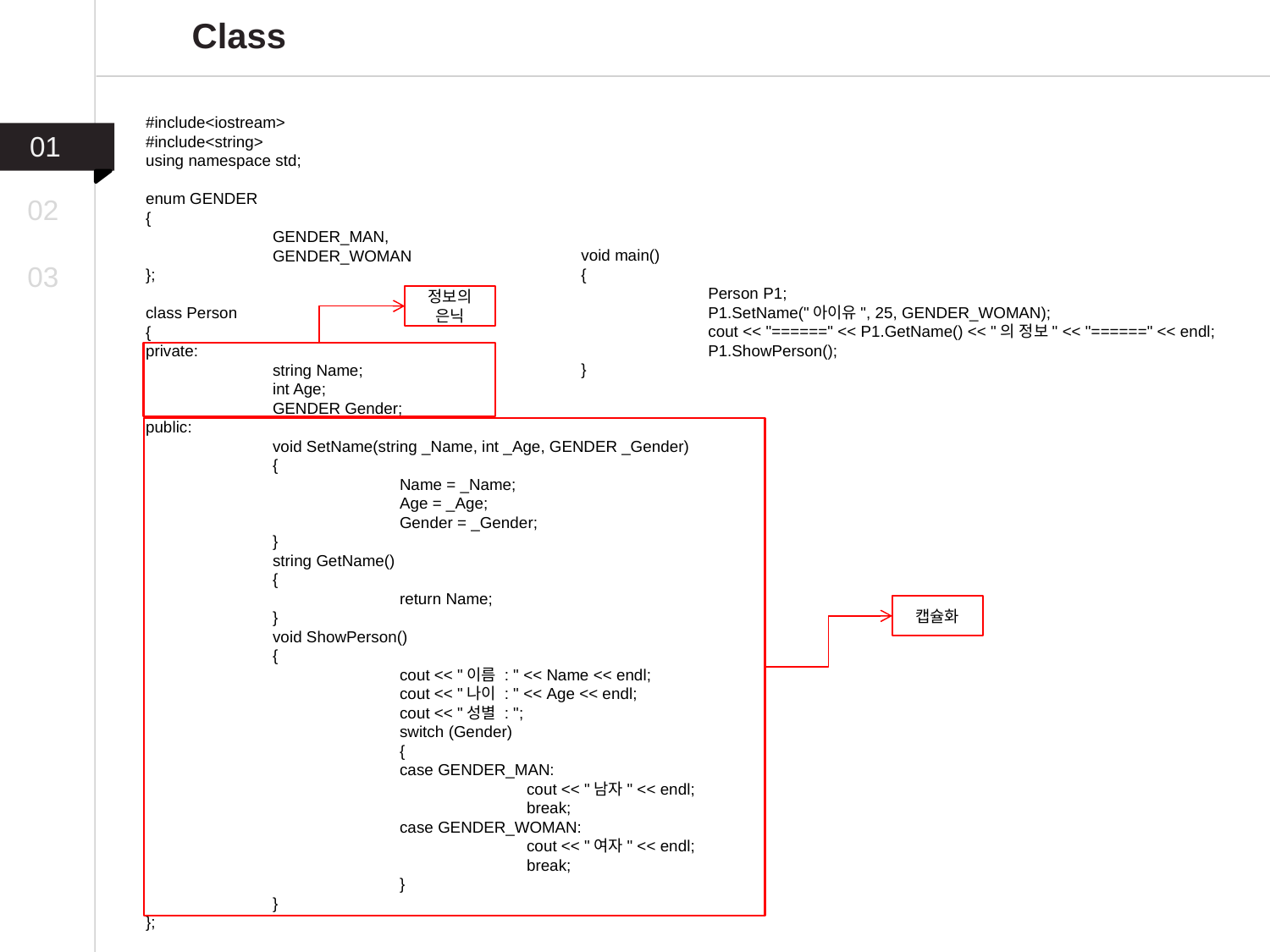

Class
#include<iostream>
#include<string>
using namespace std;

enum GENDER
{
	GENDER_MAN,
	GENDER_WOMAN
};

class Person
{
private:
	string Name;
	int Age;
	GENDER Gender;
public:
	void SetName(string _Name, int _Age, GENDER _Gender)
	{
		Name = _Name;
		Age = _Age;
		Gender = _Gender;
	}
	string GetName()
	{
		return Name;
	}
	void ShowPerson()
	{
		cout << "이름 : " << Name << endl;
		cout << "나이 : " << Age << endl;
		cout << "성별 : ";
		switch (Gender)
		{
		case GENDER_MAN:
			cout << "남자" << endl;
			break;
		case GENDER_WOMAN:
			cout << "여자" << endl;
			break;
		}
	}
};
01

02
void main()
{
	Person P1;
	P1.SetName("아이유", 25, GENDER_WOMAN);
	cout << "======" << P1.GetName() << "의 정보" << "======" << endl;
	P1.ShowPerson();
}
03
정보의 은닉

캡슐화